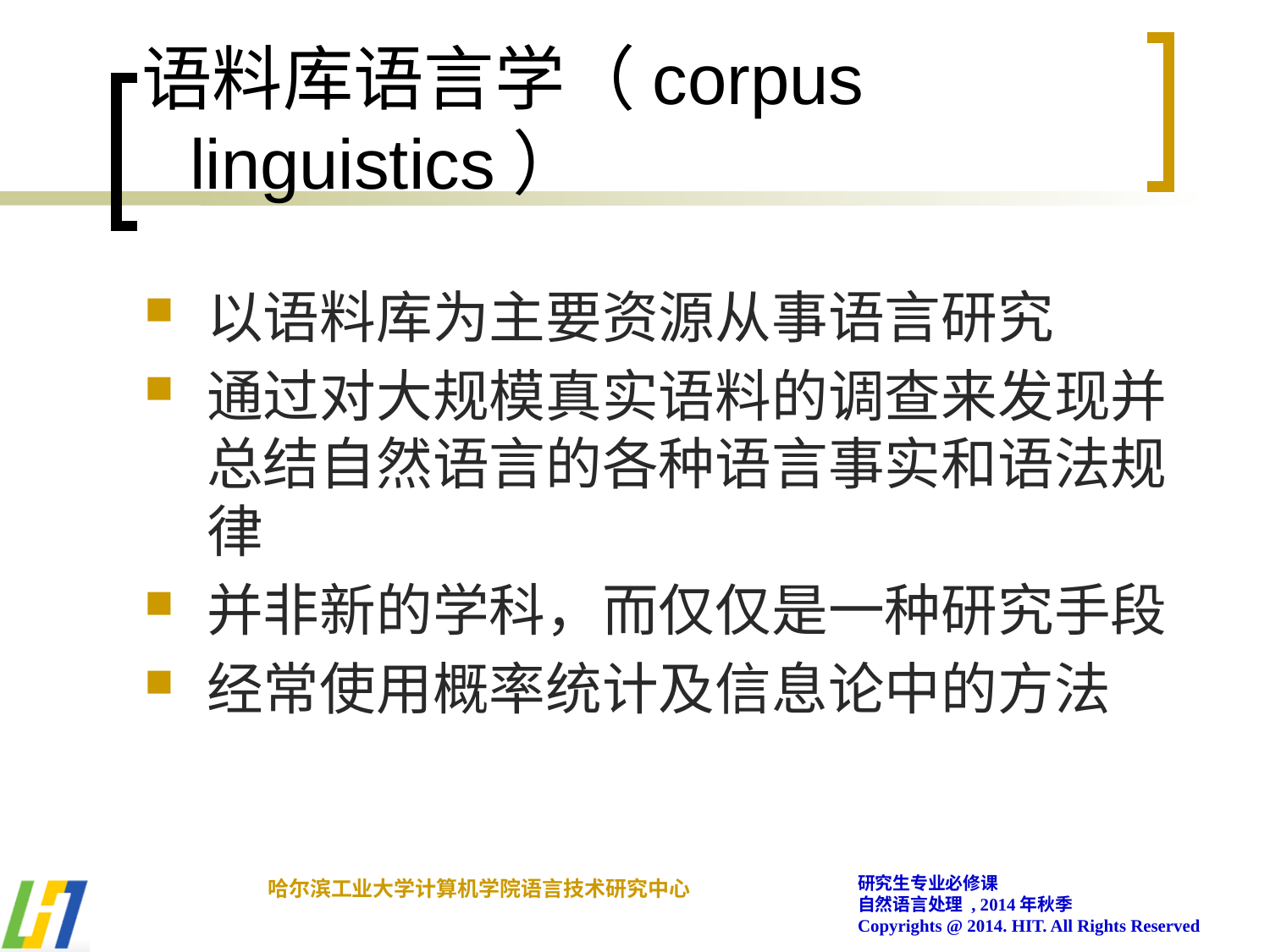

# 语料库语言学（corpus linguistics）
以语料库为主要资源从事语言研究
通过对大规模真实语料的调查来发现并总结自然语言的各种语言事实和语法规律
并非新的学科，而仅仅是一种研究手段
经常使用概率统计及信息论中的方法

研究生专业必修课
自然语言处理 , 2014年秋季
Copyrights @ 2014. HIT. All Rights Reserved
哈尔滨工业大学计算机学院语言技术研究中心